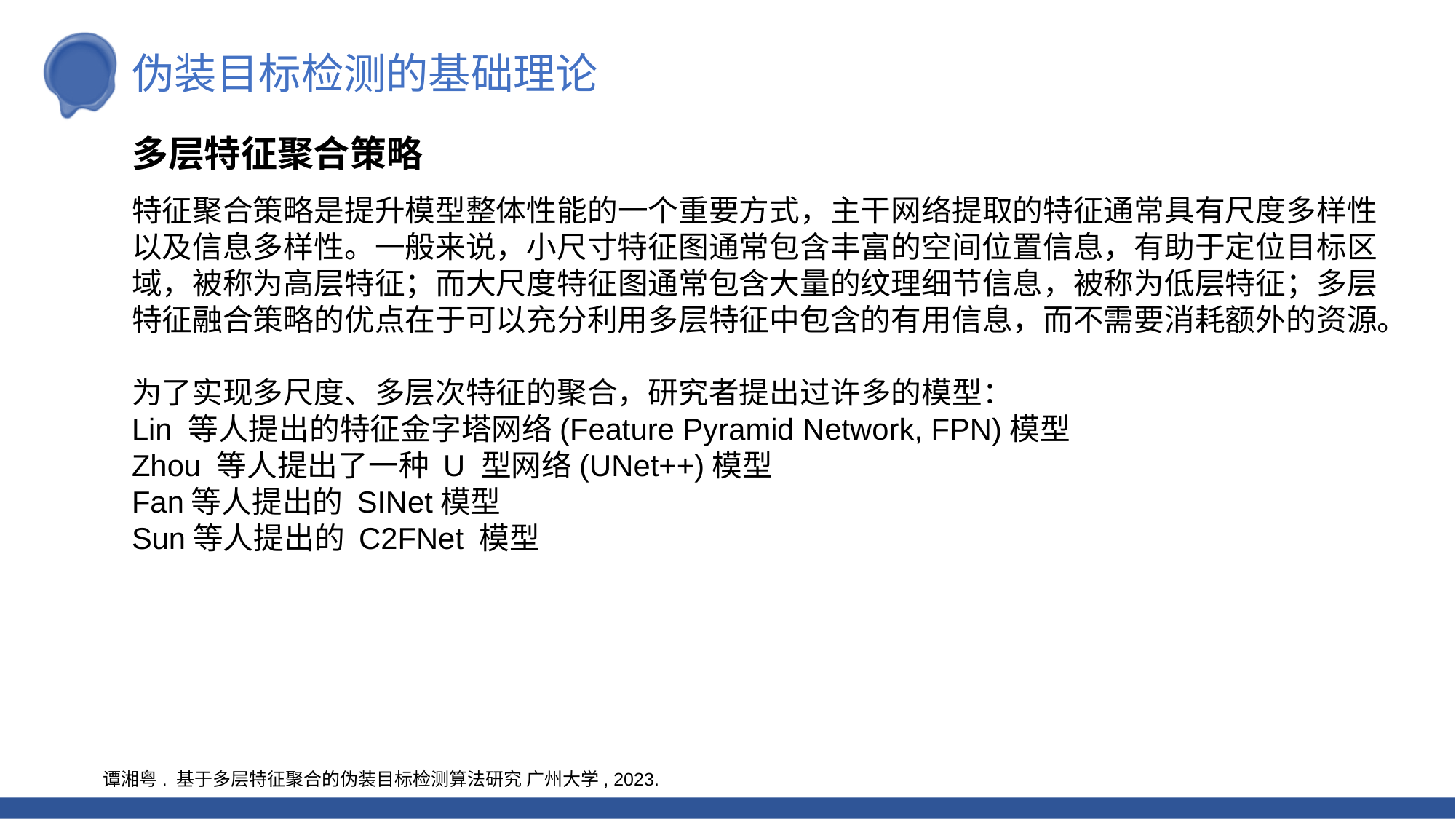

伪装目标检测的基础理论
多层特征聚合策略
特征聚合策略是提升模型整体性能的一个重要方式，主干网络提取的特征通常具有尺度多样性以及信息多样性。一般来说，小尺寸特征图通常包含丰富的空间位置信息，有助于定位目标区域，被称为高层特征；而大尺度特征图通常包含大量的纹理细节信息，被称为低层特征；多层特征融合策略的优点在于可以充分利用多层特征中包含的有用信息，而不需要消耗额外的资源。

为了实现多尺度、多层次特征的聚合，研究者提出过许多的模型：
Lin 等人提出的特征金字塔网络(Feature Pyramid Network, FPN)模型
Zhou 等人提出了一种 U 型网络(UNet++)模型
Fan等人提出的 SINet模型
Sun等人提出的 C2FNet 模型
谭湘粤. 基于多层特征聚合的伪装目标检测算法研究 广州大学, 2023.